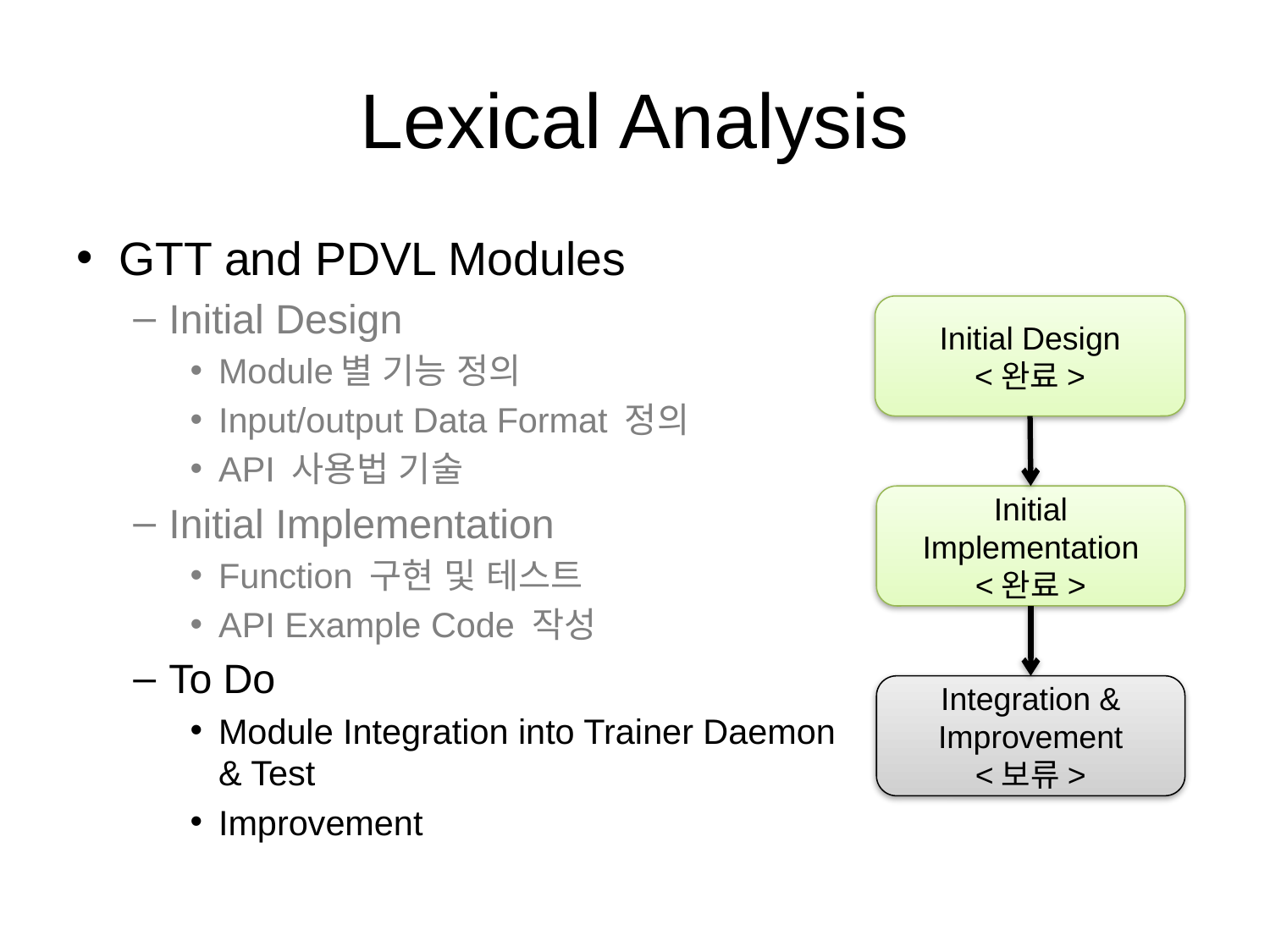

# Lexical Analysis
GTT and PDVL Modules
Initial Design
Module별 기능 정의
Input/output Data Format 정의
API 사용법 기술
Initial Implementation
Function 구현 및 테스트
API Example Code 작성
To Do
Module Integration into Trainer Daemon & Test
Improvement

Initial Design
<완료>
Initial Implementation
<완료>
Integration & Improvement
<보류>